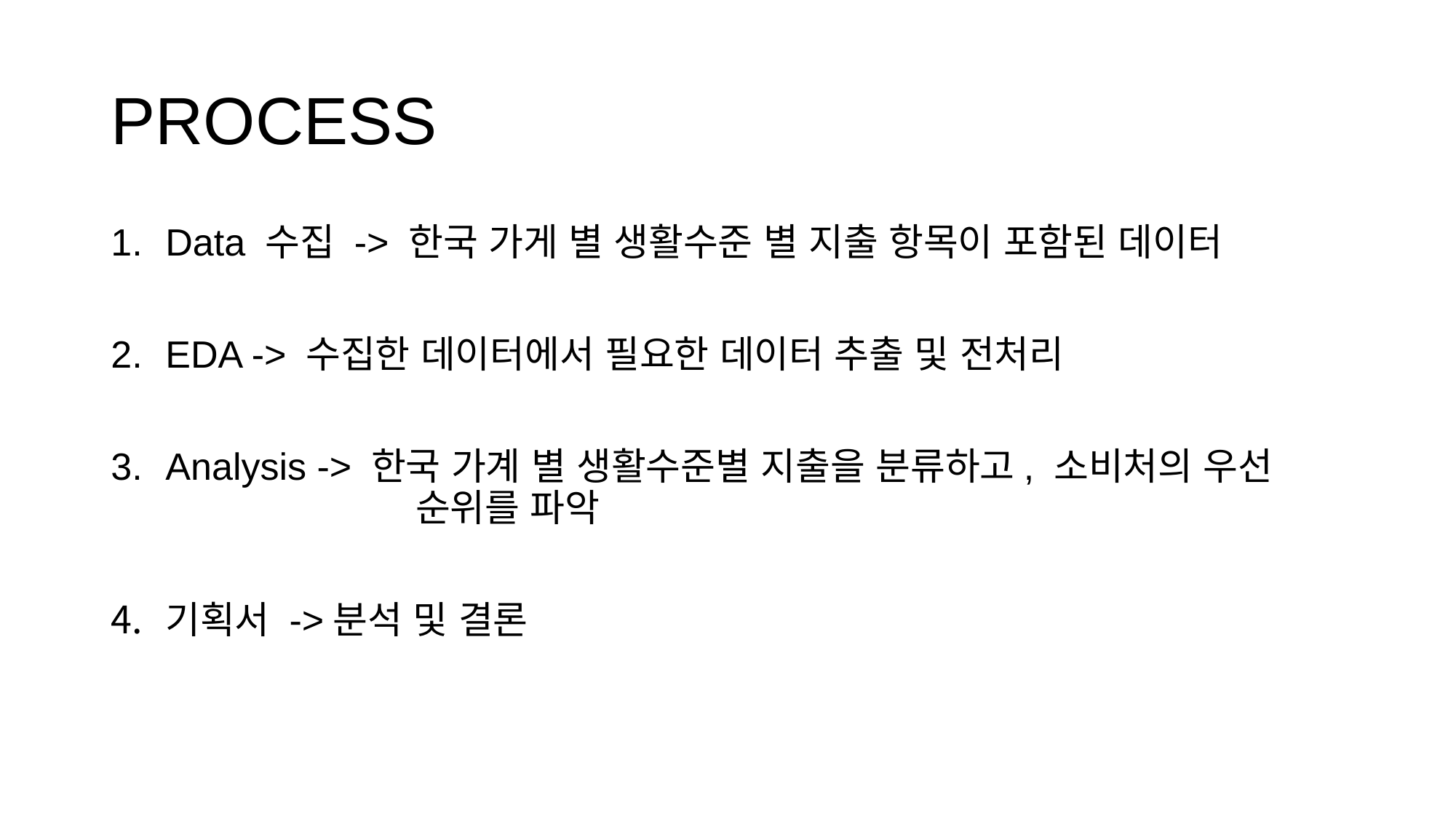

# PROCESS
Data 수집 -> 한국 가게 별 생활수준 별 지출 항목이 포함된 데이터

EDA -> 수집한 데이터에서 필요한 데이터 추출 및 전처리

Analysis -> 한국 가계 별 생활수준별 지출을 분류하고, 소비처의 우선		   순위를 파악

기획서 ->분석 및 결론